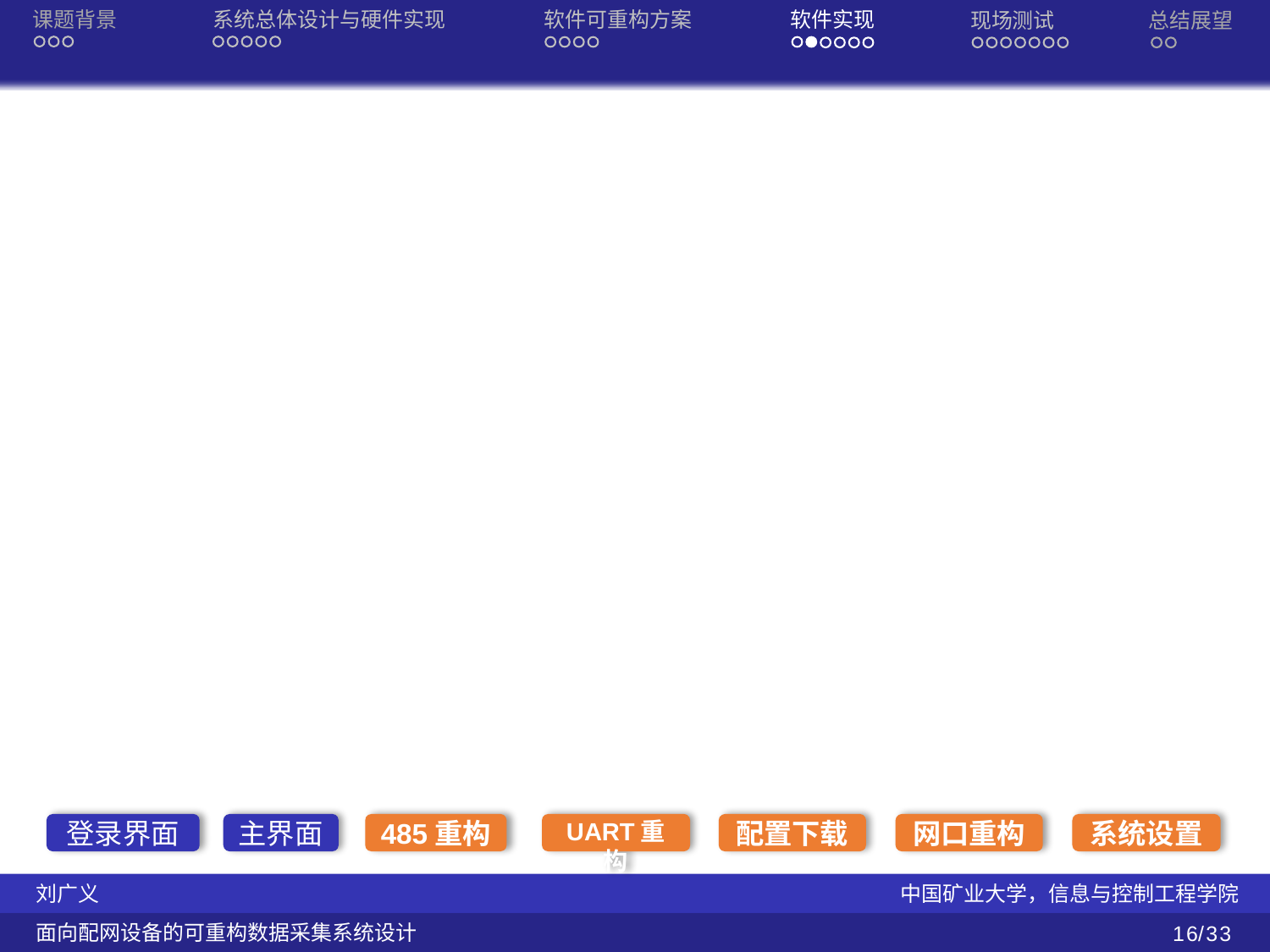

软件实现
软件可重构方案
系统总体设计与硬件实现
课题背景
现场测试
总结展望

登录界面
主界面
485重构
UART重构
配置下载
网口重构
系统设置